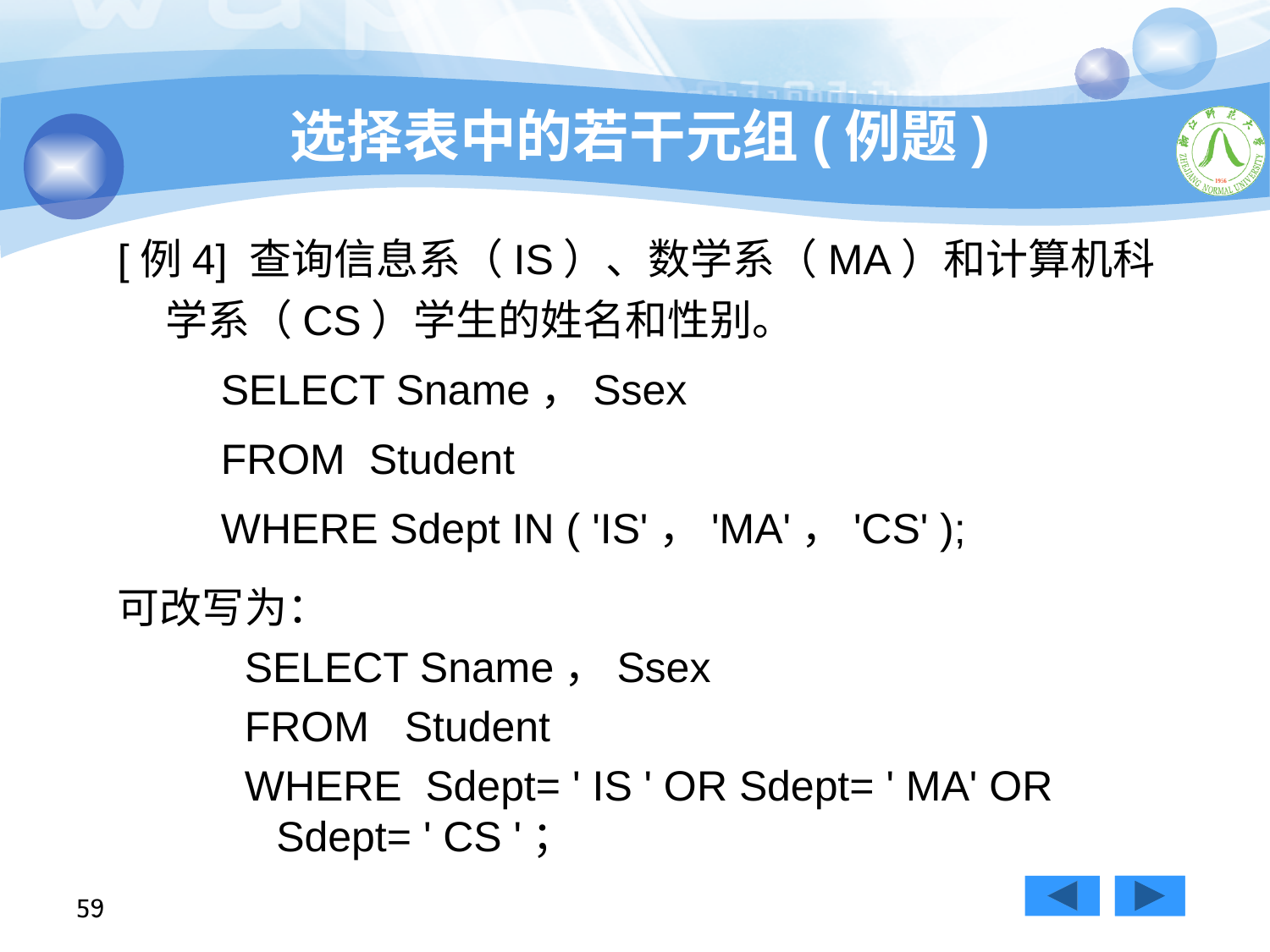

# 选择表中的若干元组(例题)
[例4] 查询信息系（IS）、数学系（MA）和计算机科学系（CS）学生的姓名和性别。
	SELECT Sname，Ssex
	FROM  Student
	WHERE Sdept IN ( 'IS'，'MA'，'CS' );
可改写为：
SELECT Sname，Ssex
FROM   Student
WHERE  Sdept= ' IS ' OR Sdept= ' MA' OR Sdept= ' CS '；

59